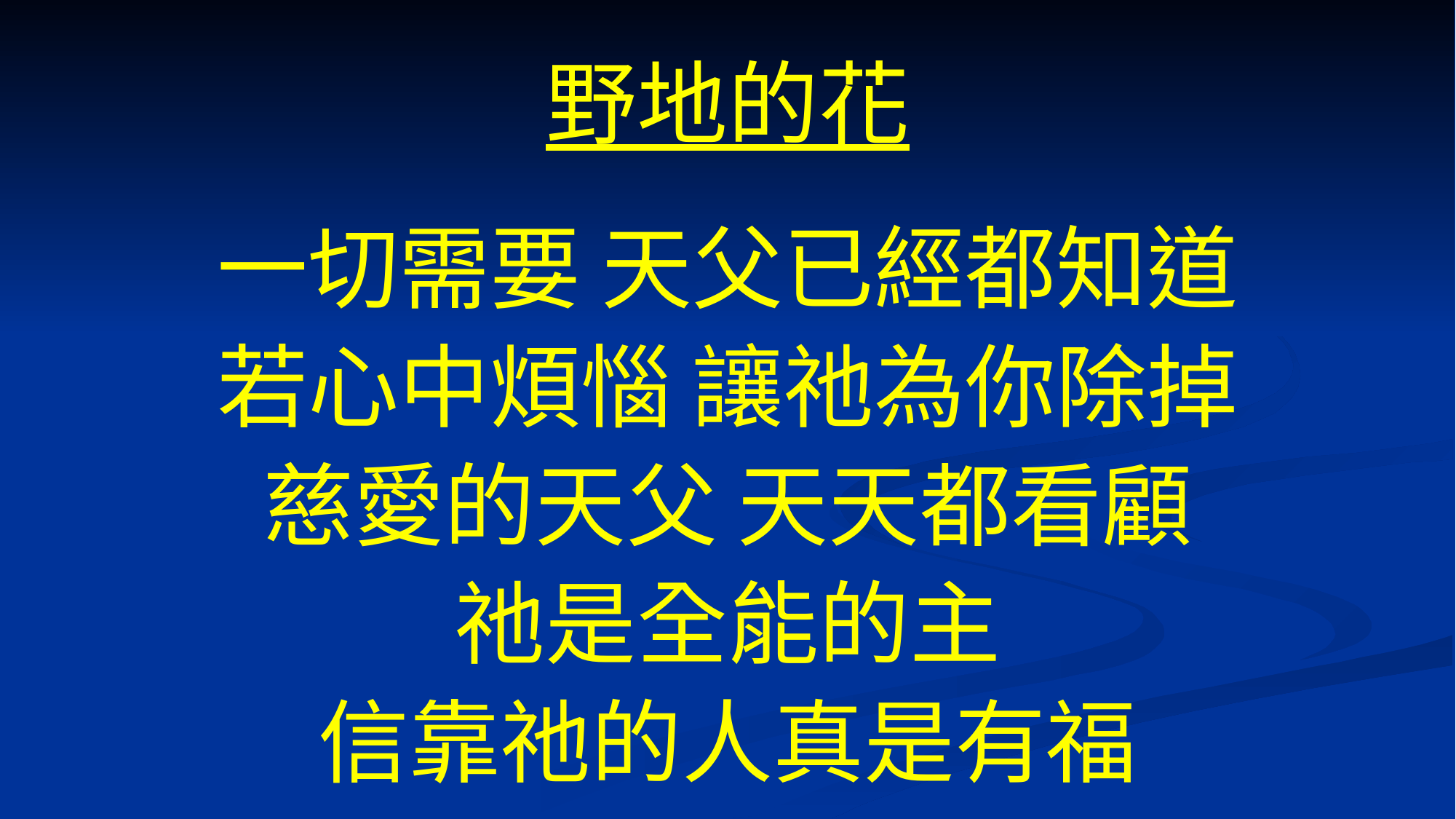

# 野地的花
一切需要 天父已經都知道
若心中煩惱 讓祂為你除掉
慈愛的天父 天天都看顧
祂是全能的主
信靠祂的人真是有福